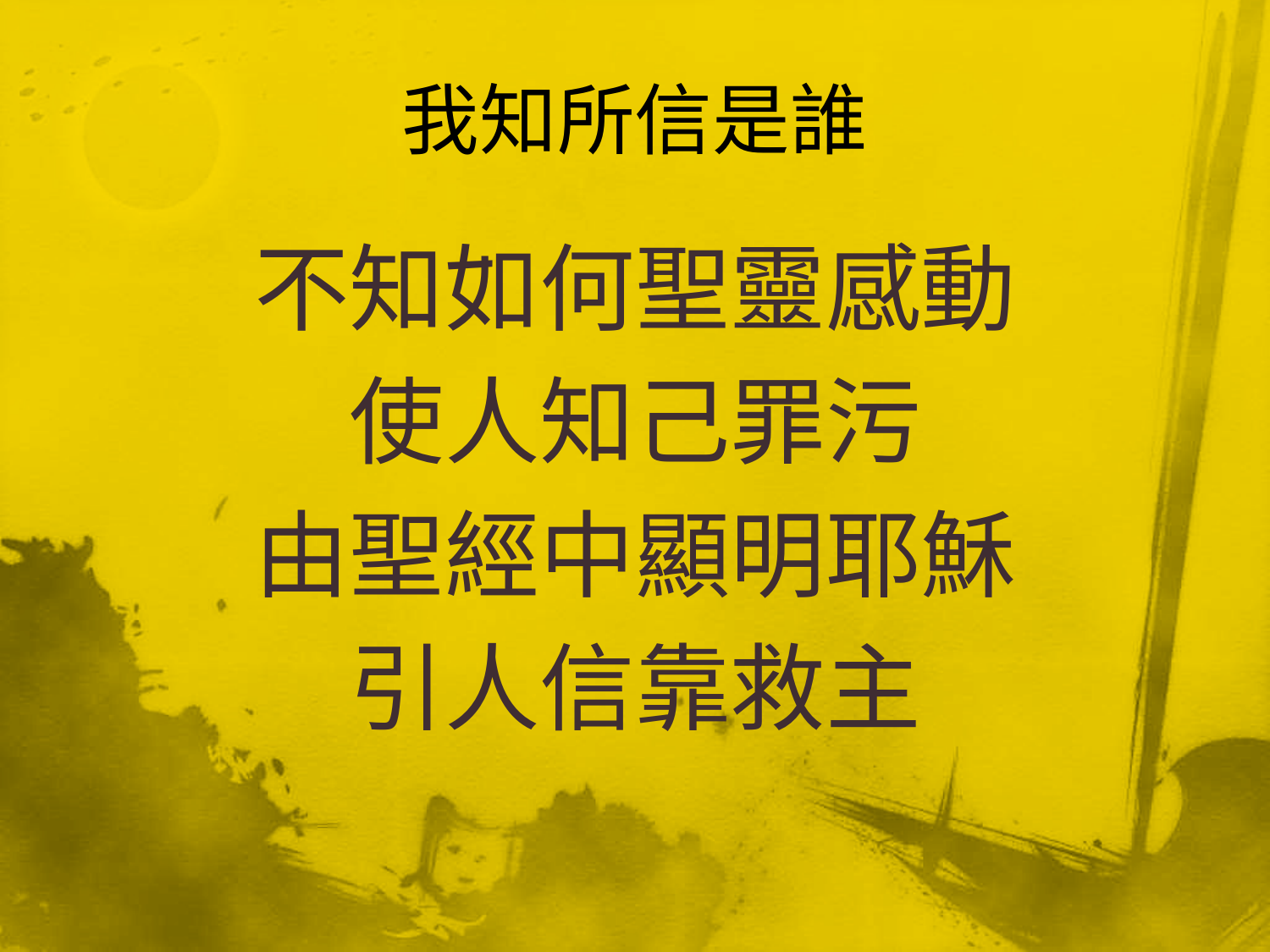

# 我知所信是誰
不知如何聖靈感動
使人知己罪污
由聖經中顯明耶穌
引人信靠救主